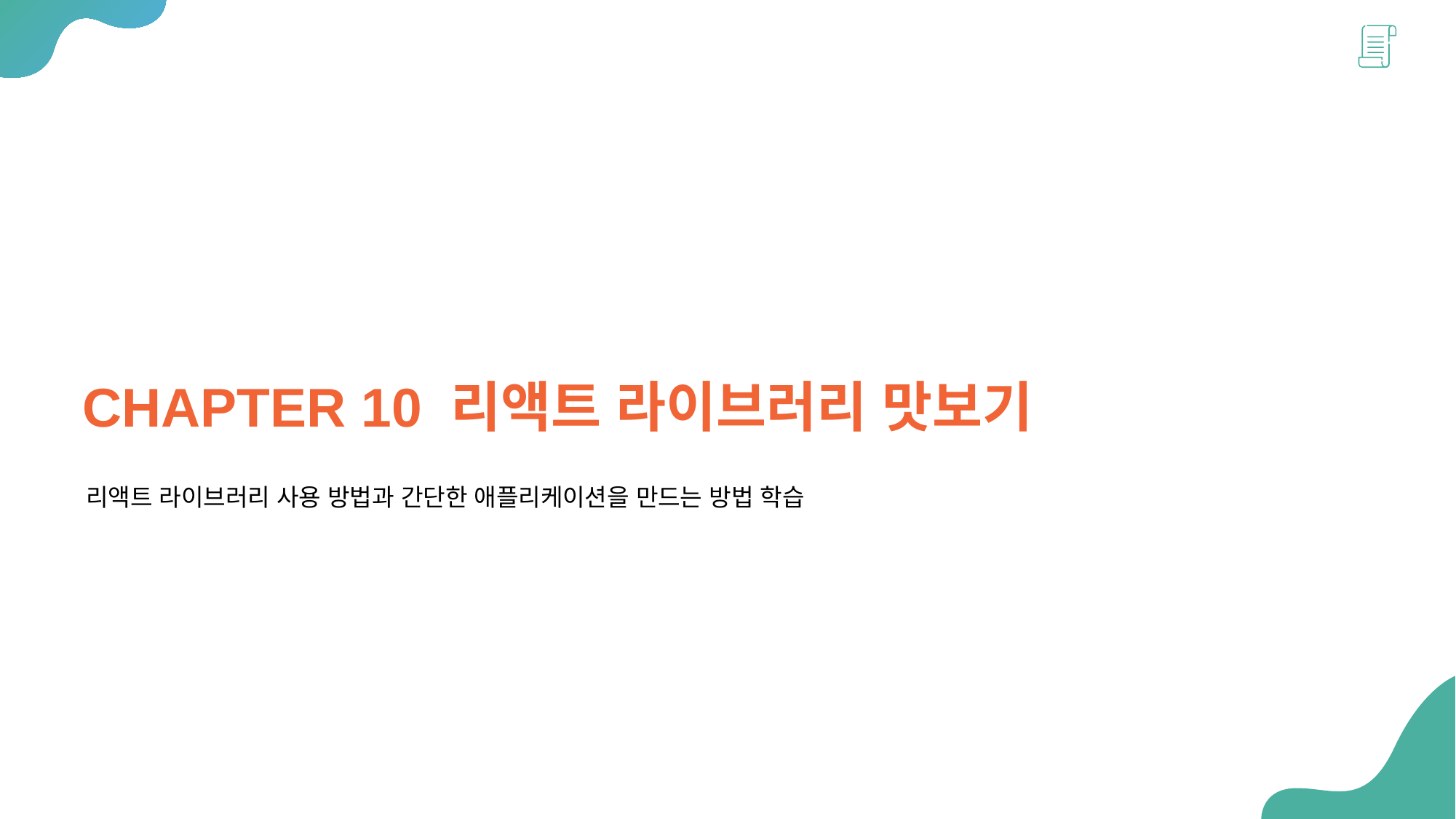

CHAPTER 10 리액트 라이브러리 맛보기
리액트 라이브러리 사용 방법과 간단한 애플리케이션을 만드는 방법 학습